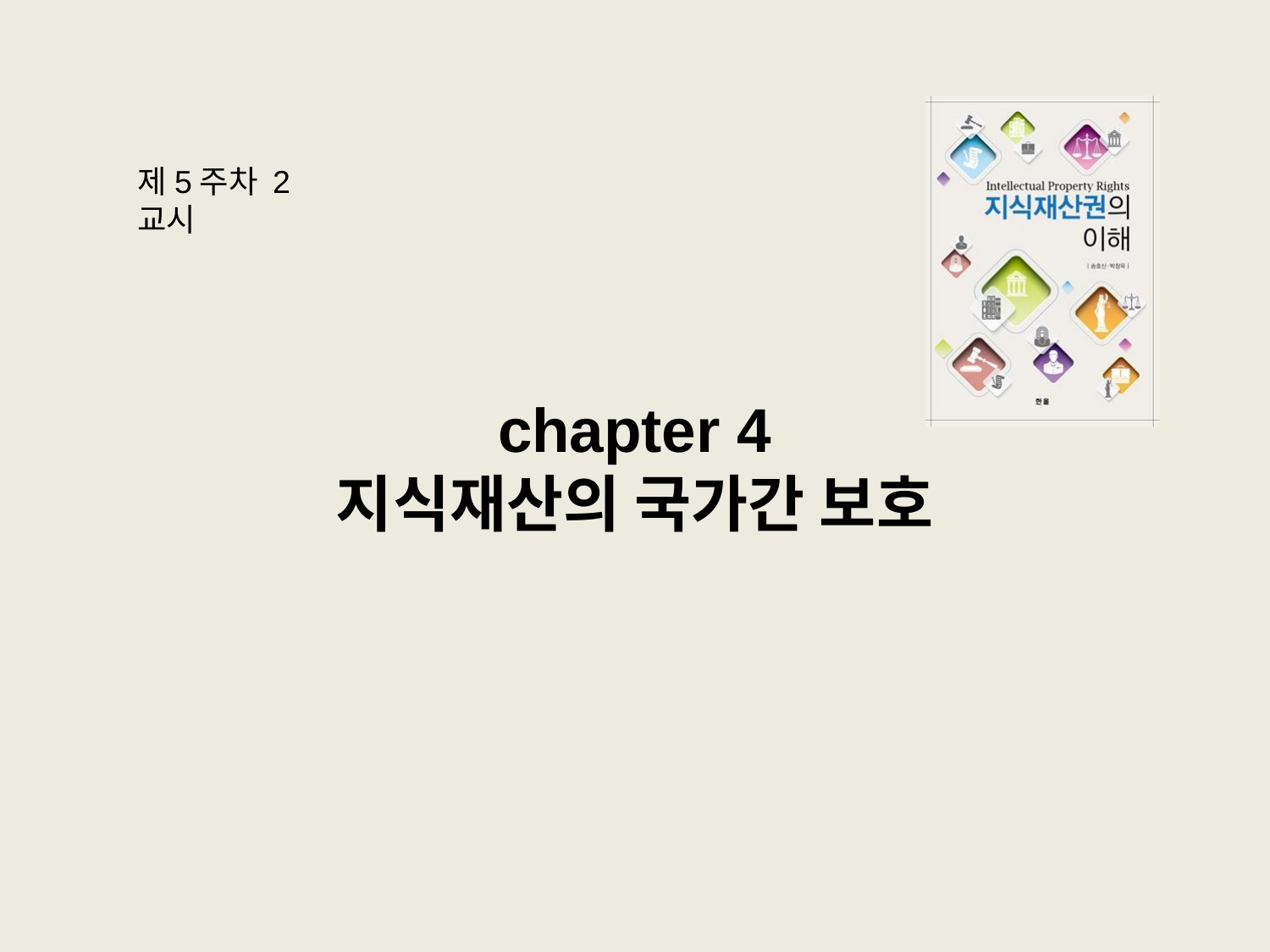

제5주차 2교시
# chapter 4
지식재산의 국가간 보호